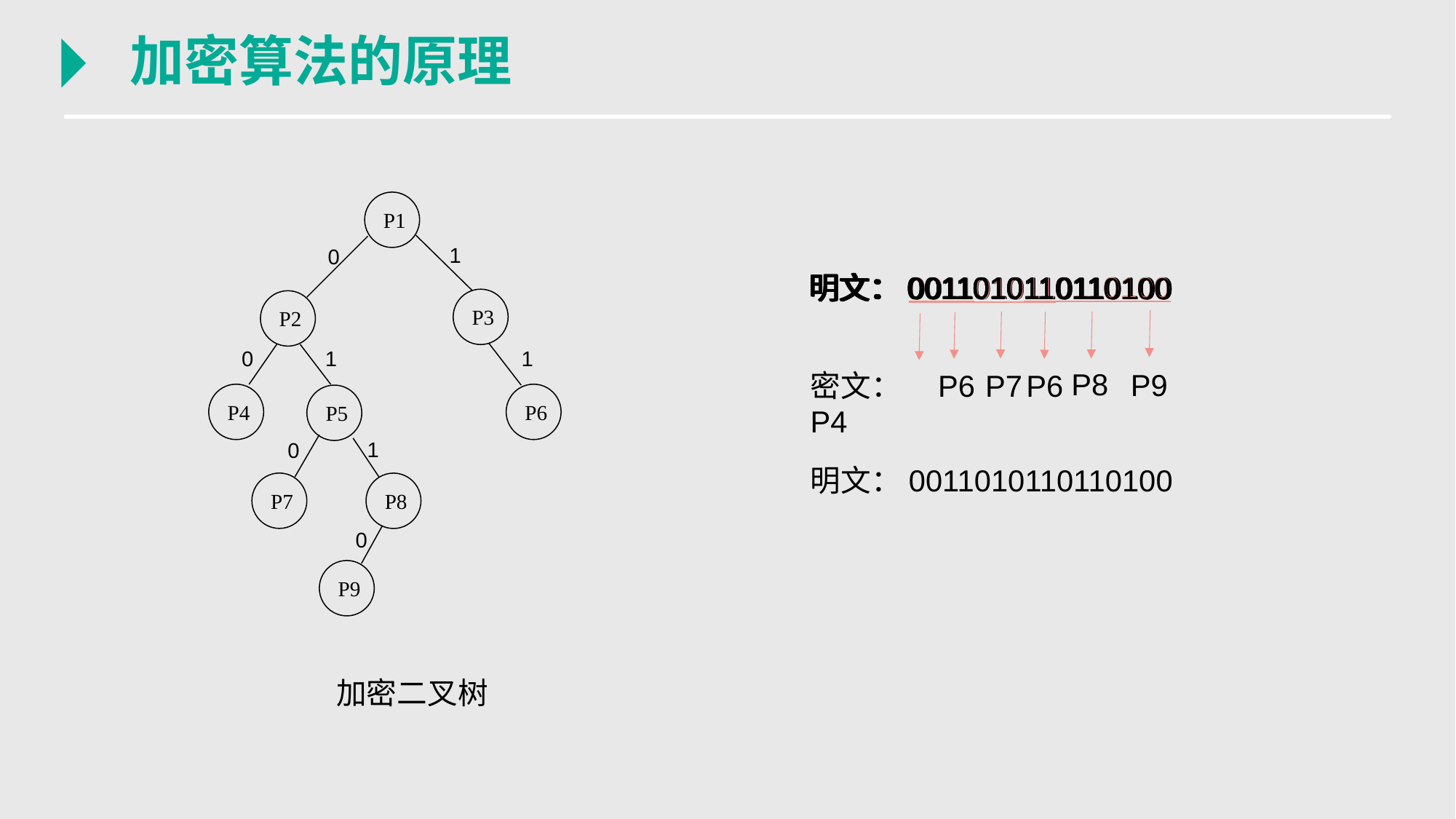

加密算法的原理

P1

1
0
明文：0011010110110100
明文：0011010110110100
明文：0011010110110100
明文：0011010110110100
明文：0011010110110100
明文：0011010110110100
明文：0011010110110100
明文：0011010110110100
P3
P2
0
1
1

P8
P9
密文：P4
P6
P6
P7
P4
P6
P5
1
0

明文：0011010110110100
P7
P8
0

P9
加密二叉树